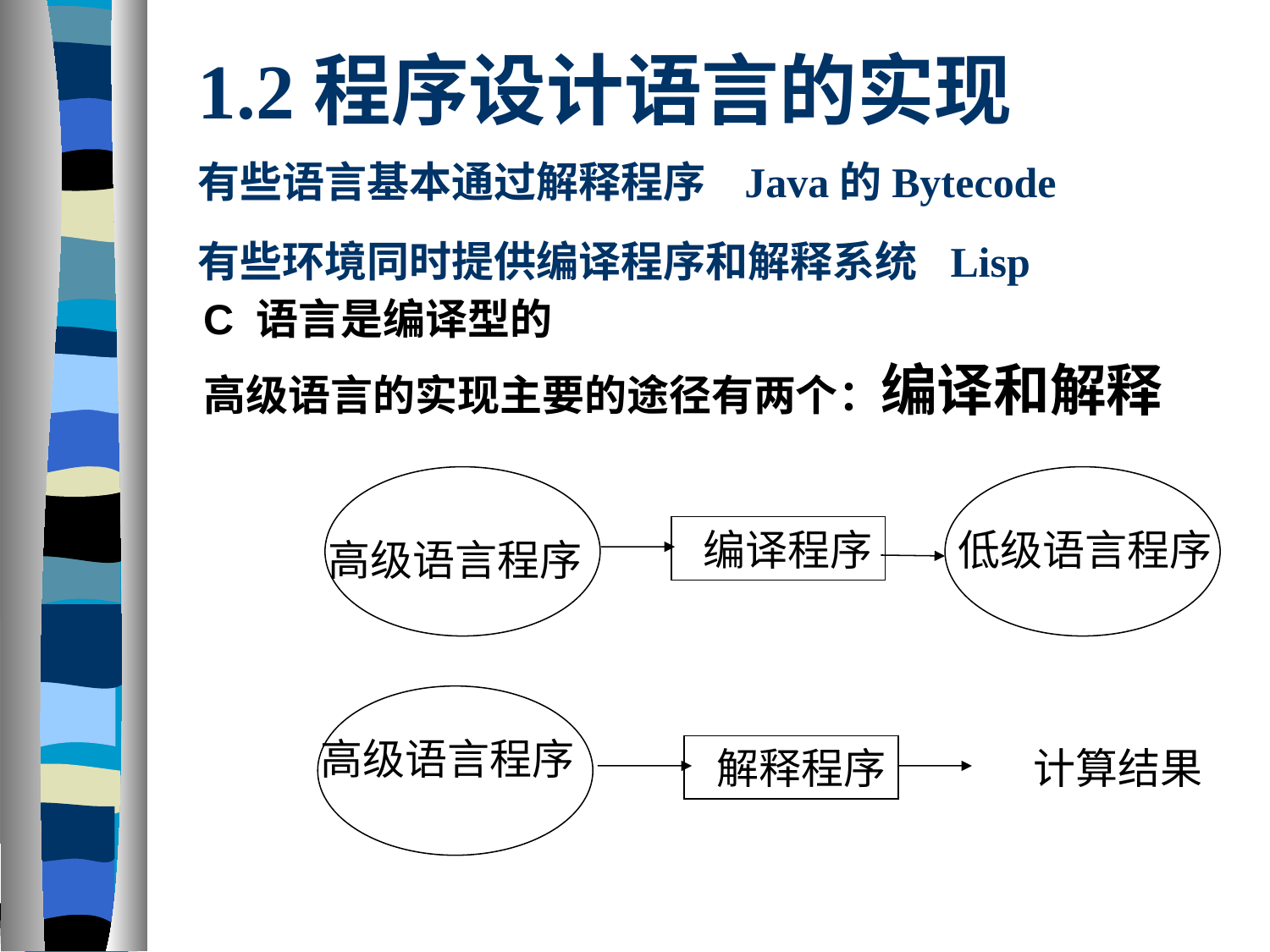

# 1.2程序设计语言的实现 有些语言基本通过解释程序   Java的Bytecode 有些环境同时提供编译程序和解释系统 Lisp
C 语言是编译型的
高级语言的实现主要的途径有两个：编译和解释

 编译程序
低级语言程序
高级语言程序

高级语言程序
 解释程序
计算结果